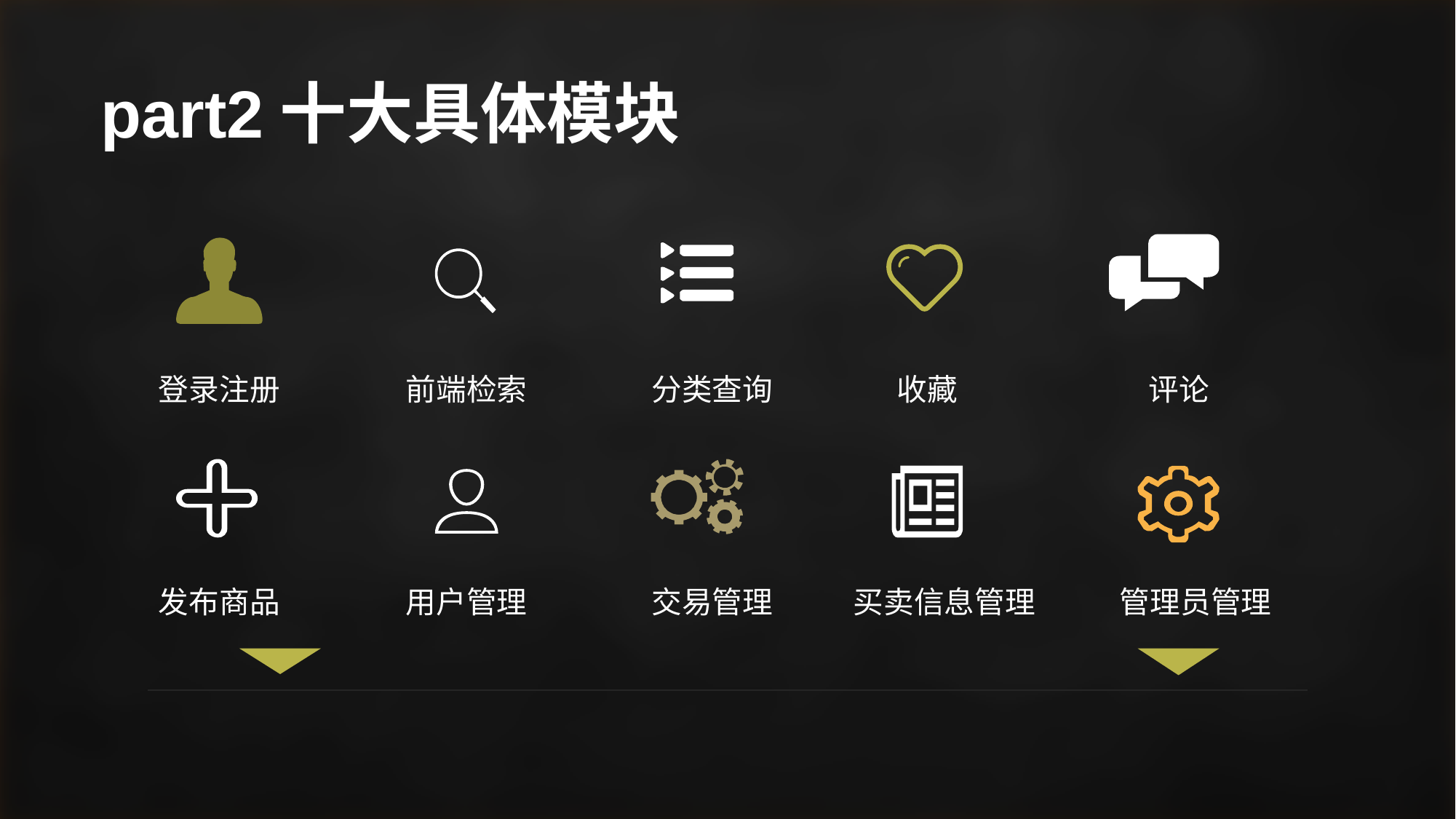

# part2十大具体模块

登录注册
前端检索
分类查询
收藏
评论

发布商品
用户管理
交易管理
买卖信息管理
管理员管理